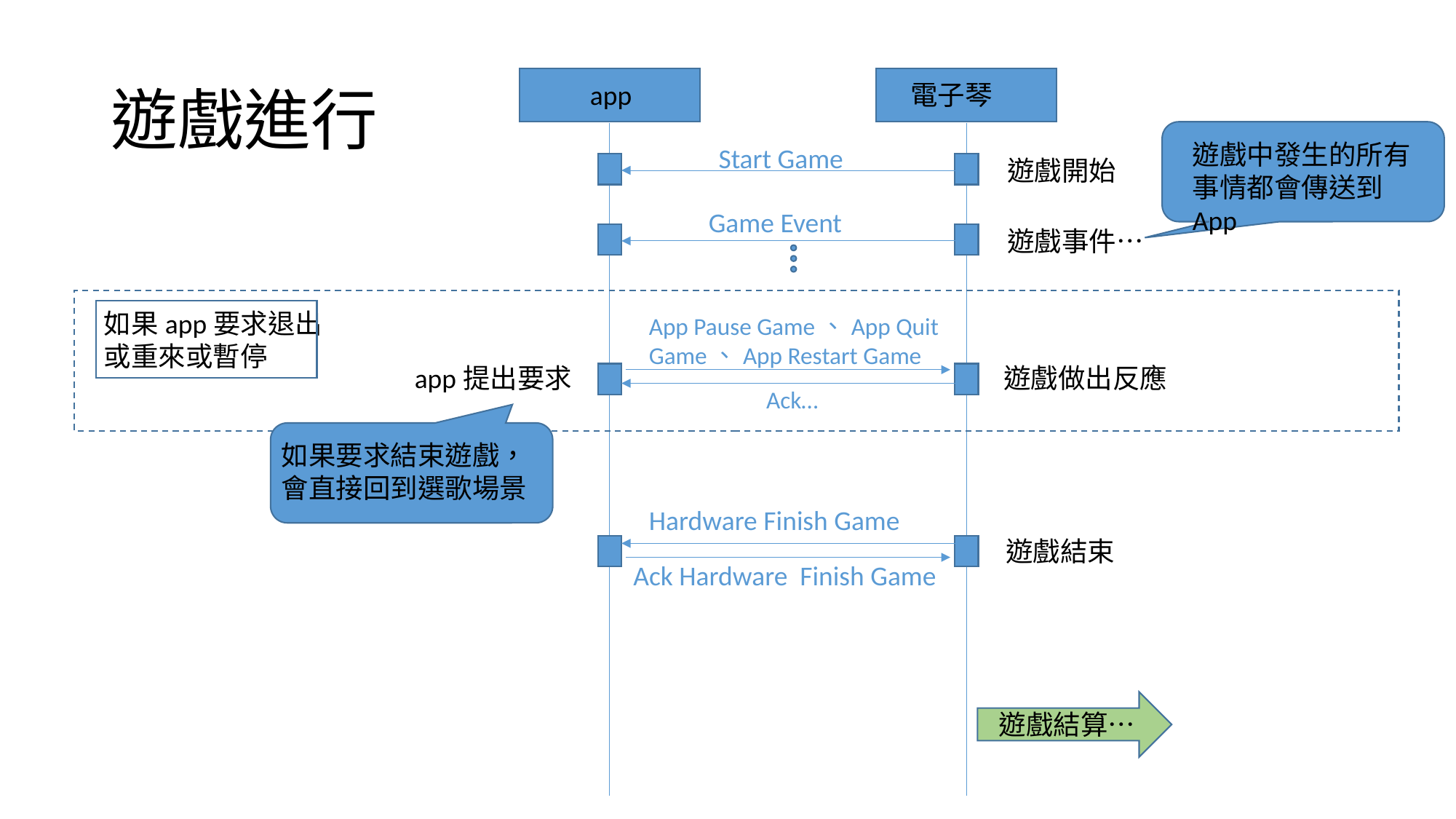

# 遊戲進行

app
電子琴

遊戲中發生的所有事情都會傳送到App
Start Game
遊戲開始

Game Event
遊戲事件…

如果app要求退出
或重來或暫停

App Pause Game、App Quit Game、App Restart Game
app提出要求
遊戲做出反應

Ack…

如果要求結束遊戲，會直接回到選歌場景
Hardware Finish Game
遊戲結束

Ack Hardware  Finish Game

遊戲結算…